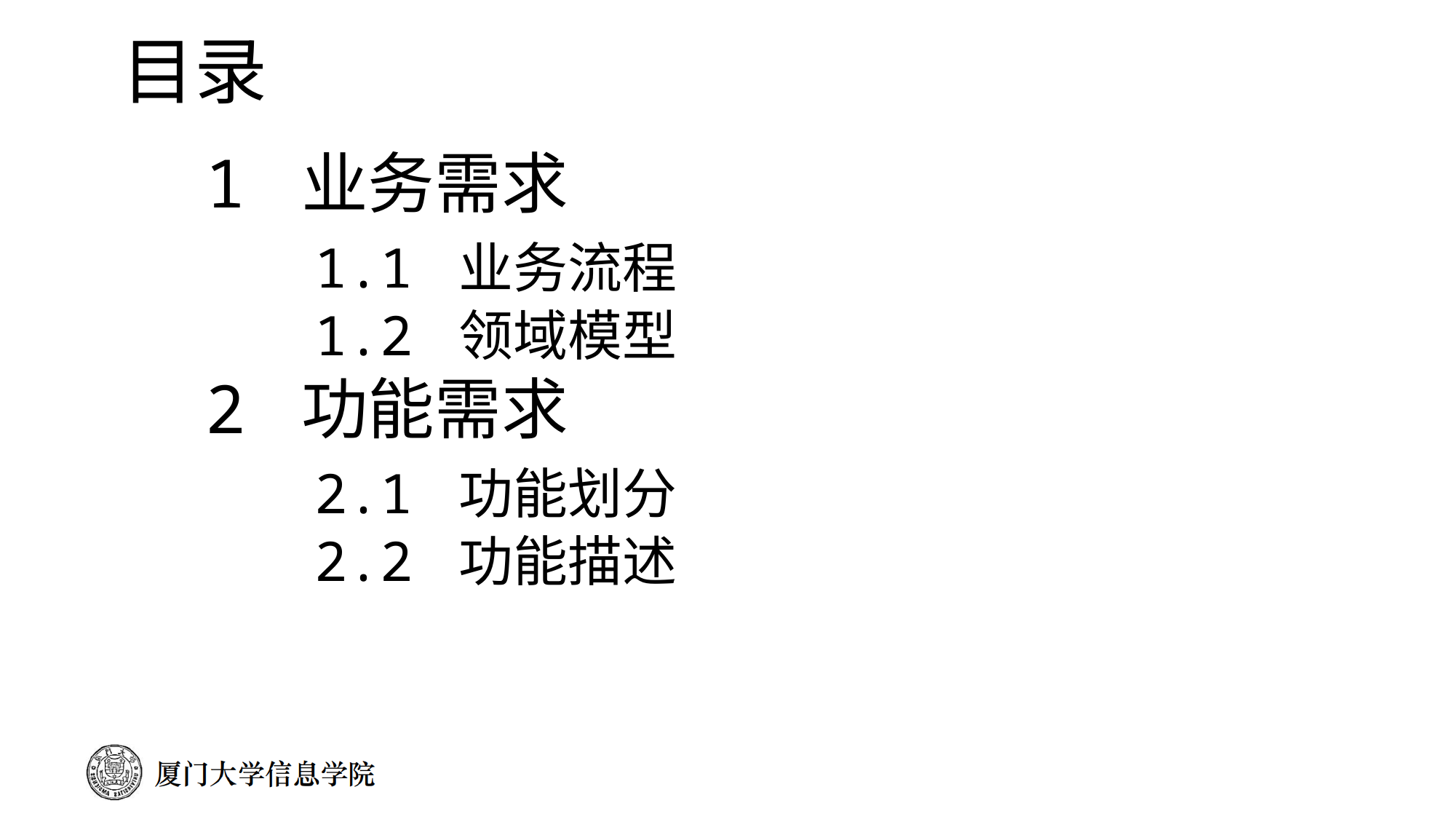

目录
1 业务需求
	1.1 业务流程
	1.2 领域模型
2 功能需求
	2.1 功能划分
	2.2 功能描述